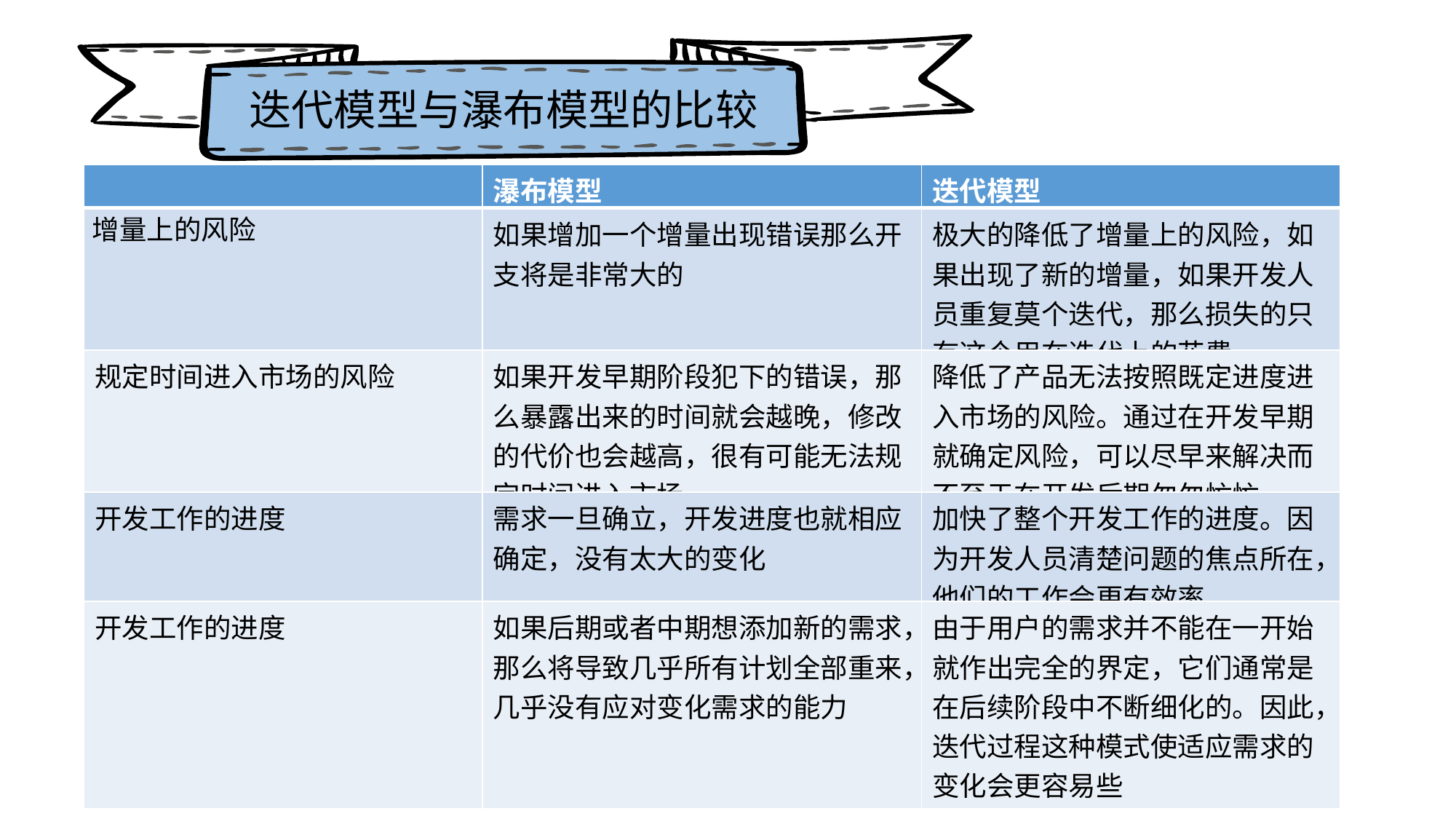

迭代模型与瀑布模型的比较
|  | 瀑布模型 | 迭代模型 |
| --- | --- | --- |
| 增量上的风险 | 如果增加一个增量出现错误那么开支将是非常大的 | 极大的降低了增量上的风险，如果出现了新的增量，如果开发人员重复莫个迭代，那么损失的只有这个用在迭代上的花费 |
| 规定时间进入市场的风险 | 如果开发早期阶段犯下的错误，那么暴露出来的时间就会越晚，修改的代价也会越高，很有可能无法规定时间进入市场 | 降低了产品无法按照既定进度进入市场的风险。通过在开发早期就确定风险，可以尽早来解决而不至于在开发后期匆匆忙忙 |
| 开发工作的进度 | 需求一旦确立，开发进度也就相应确定，没有太大的变化 | 加快了整个开发工作的进度。因为开发人员清楚问题的焦点所在，他们的工作会更有效率 |
| 开发工作的进度 | 如果后期或者中期想添加新的需求，那么将导致几乎所有计划全部重来，几乎没有应对变化需求的能力 | 由于用户的需求并不能在一开始就作出完全的界定，它们通常是在后续阶段中不断细化的。因此，迭代过程这种模式使适应需求的变化会更容易些 |